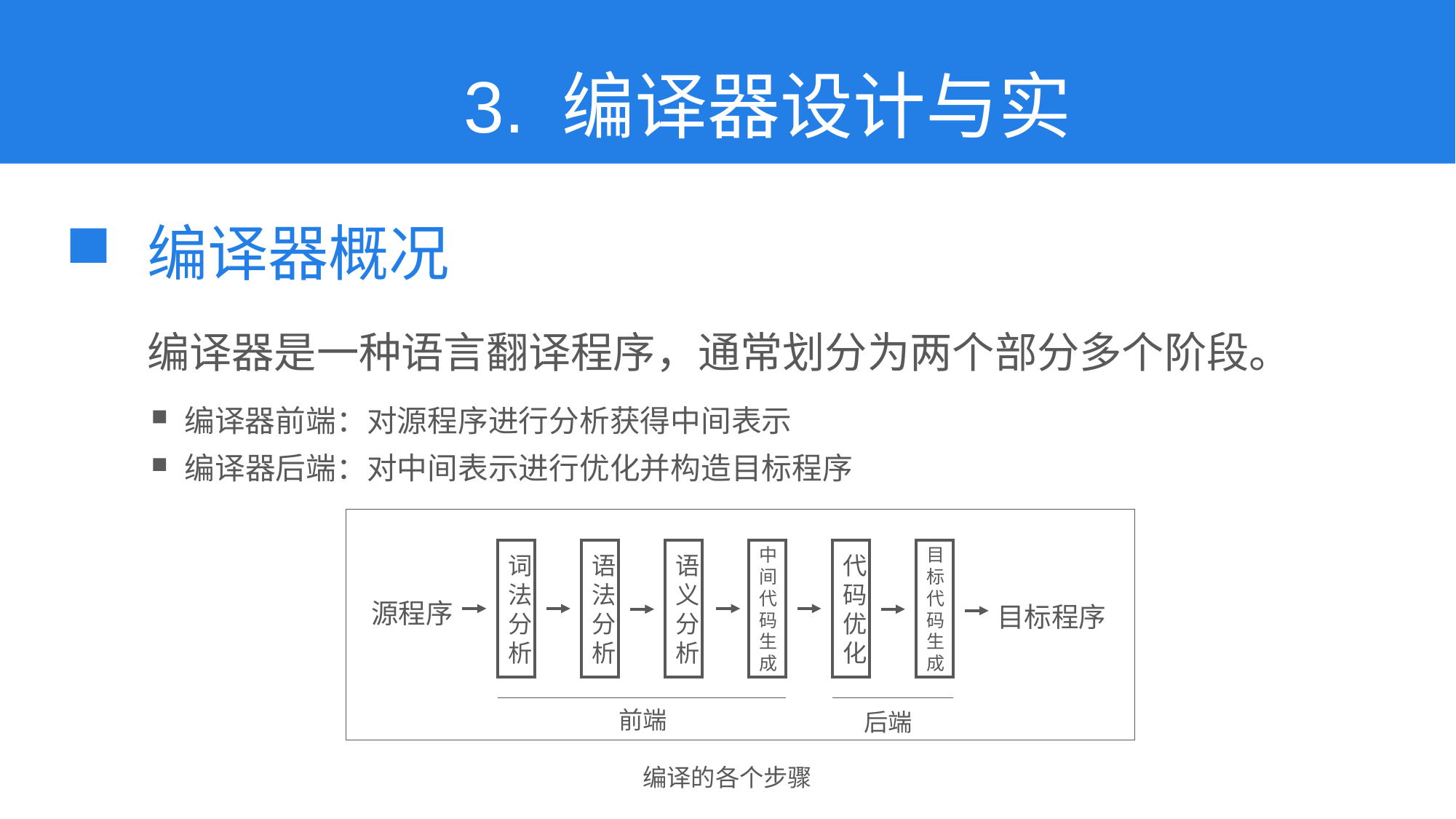

3. 编译器设计与实现
编译器概况

编译器是一种语言翻译程序，通常划分为两个部分多个阶段。
编译器前端：对源程序进行分析获得中间表示

编译器后端：对中间表示进行优化并构造目标程序

词法分析
语法分析
语义分析
中间代码生成
代码优化
目标代码生成
源程序
目标程序
前端
后端
编译的各个步骤